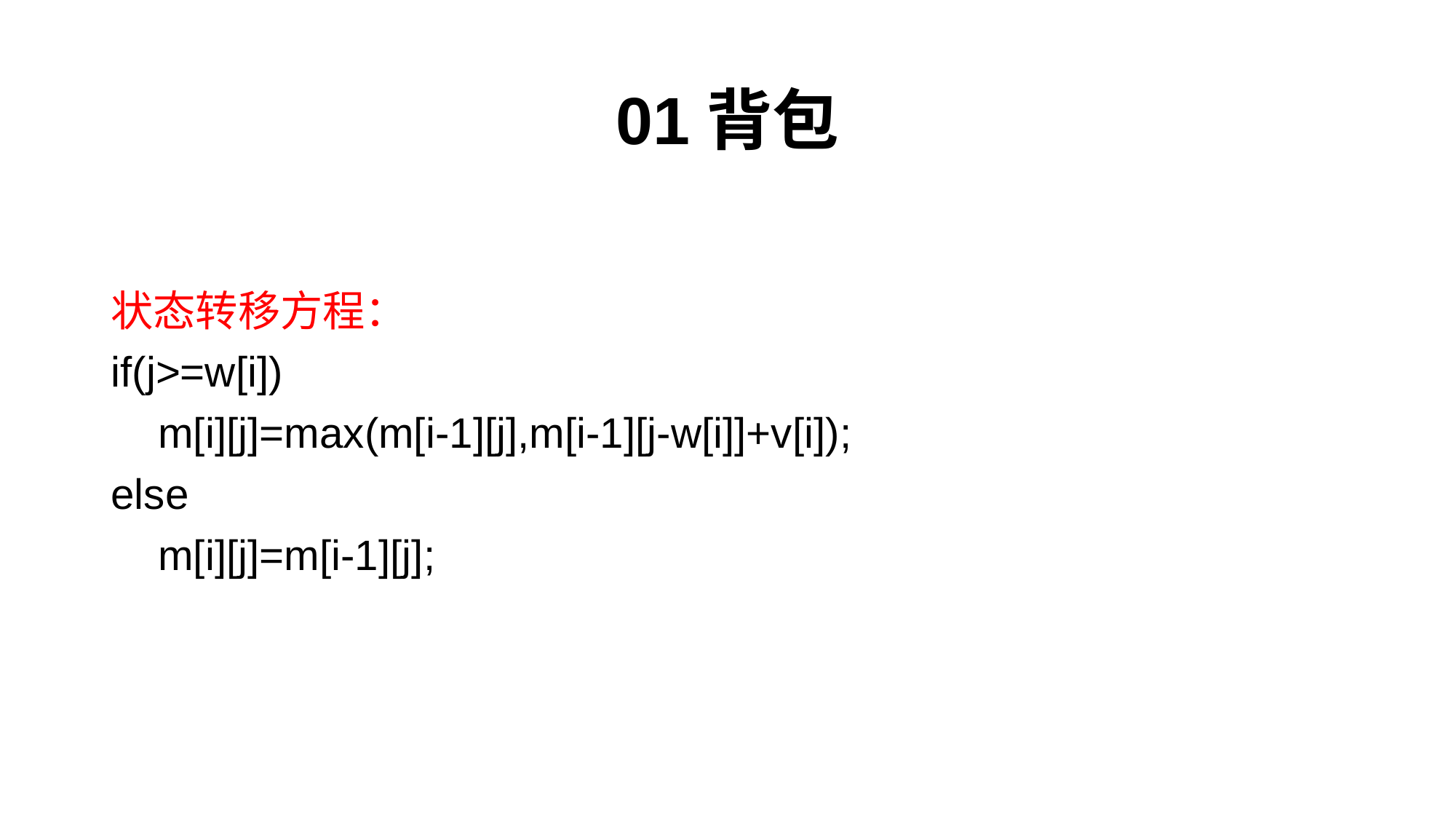

# 01背包

状态转移方程：
if(j>=w[i])
    m[i][j]=max(m[i-1][j],m[i-1][j-w[i]]+v[i]);
else
    m[i][j]=m[i-1][j];